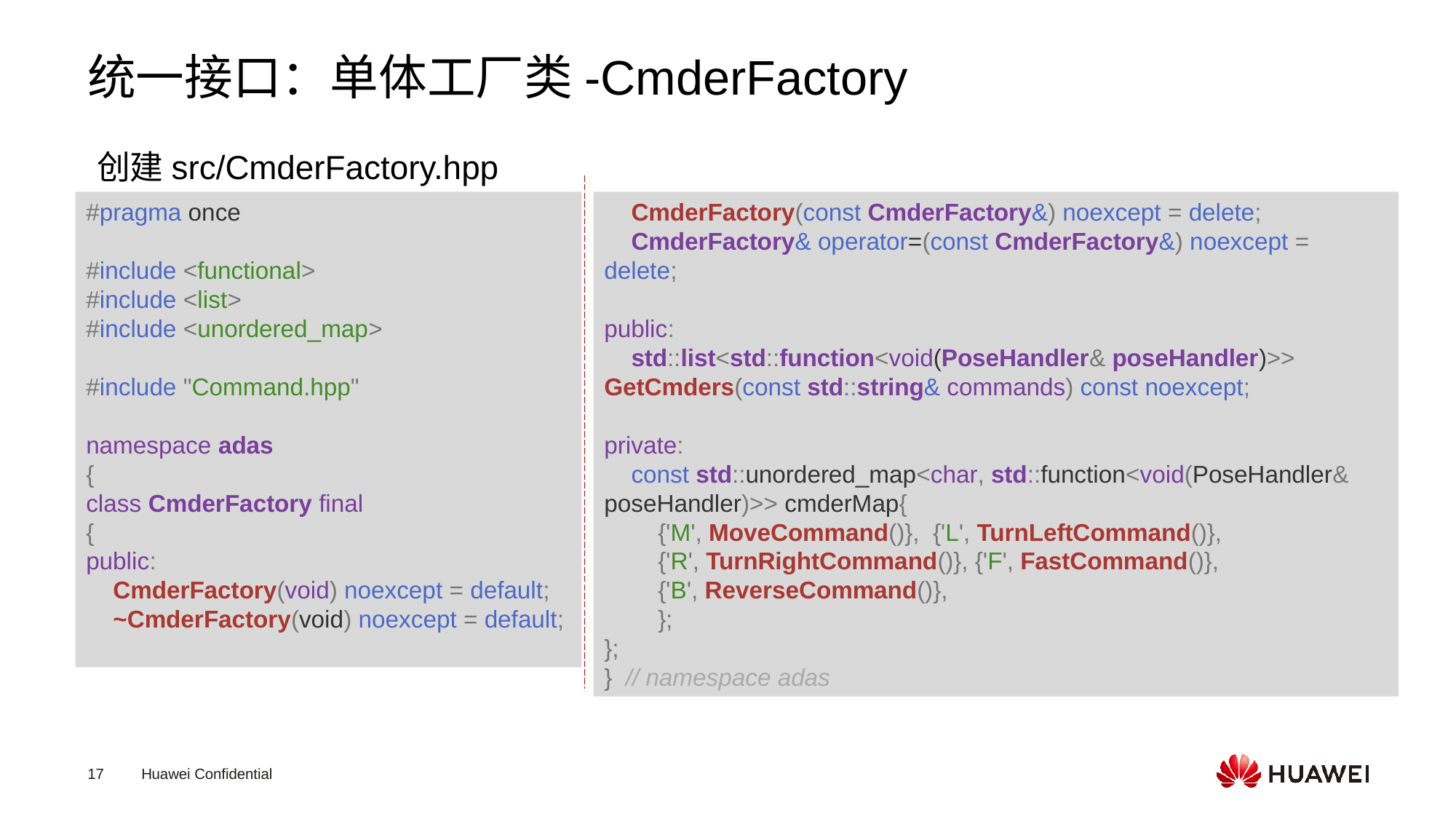

# 统一接口：单体工厂类-CmderFactory
创建src/CmderFactory.hpp
#pragma once
#include <functional>
#include <list>
#include <unordered_map>
#include "Command.hpp"
namespace adas
{
class CmderFactory final
{
public:
    CmderFactory(void) noexcept = default;
    ~CmderFactory(void) noexcept = default;

    CmderFactory(const CmderFactory&) noexcept = delete;
    CmderFactory& operator=(const CmderFactory&) noexcept = delete;
public:
    std::list<std::function<void(PoseHandler& poseHandler)>> GetCmders(const std::string& commands) const noexcept;
private:
    const std::unordered_map<char, std::function<void(PoseHandler& poseHandler)>> cmderMap{
        {'M', MoveCommand()},  {'L', TurnLeftCommand()},
        {'R', TurnRightCommand()}, {'F', FastCommand()},
        {'B', ReverseCommand()},
        };
};
}  // namespace adas